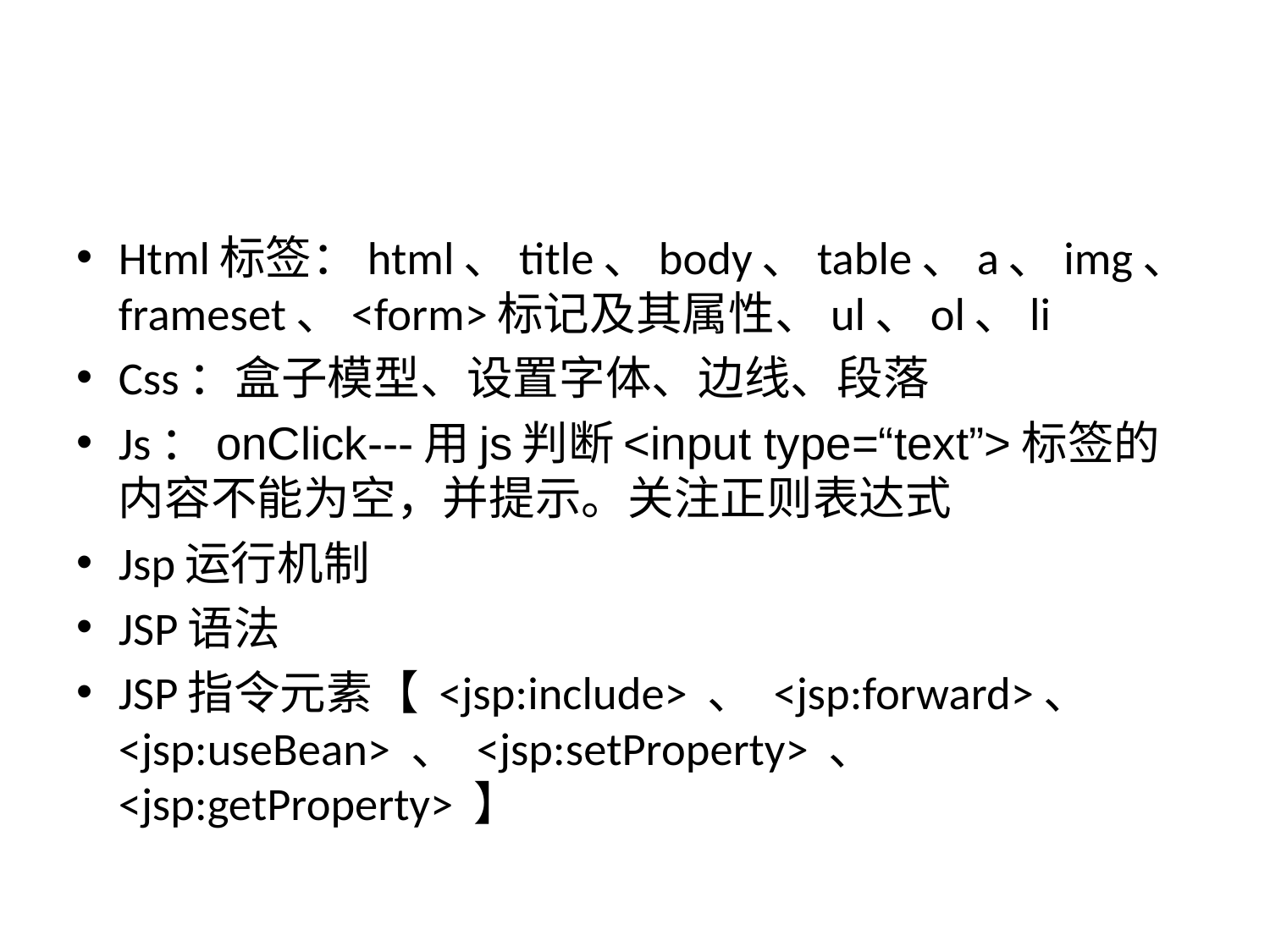

#
Html标签：html、title、body、table、a、img、 frameset、<form>标记及其属性、ul、ol、li
Css：盒子模型、设置字体、边线、段落
Js：onClick---用js判断<input type=“text”>标签的内容不能为空，并提示。关注正则表达式
Jsp运行机制
JSP语法
JSP指令元素【 <jsp:include> 、 <jsp:forward>、 <jsp:useBean> 、 <jsp:setProperty> 、 <jsp:getProperty> 】